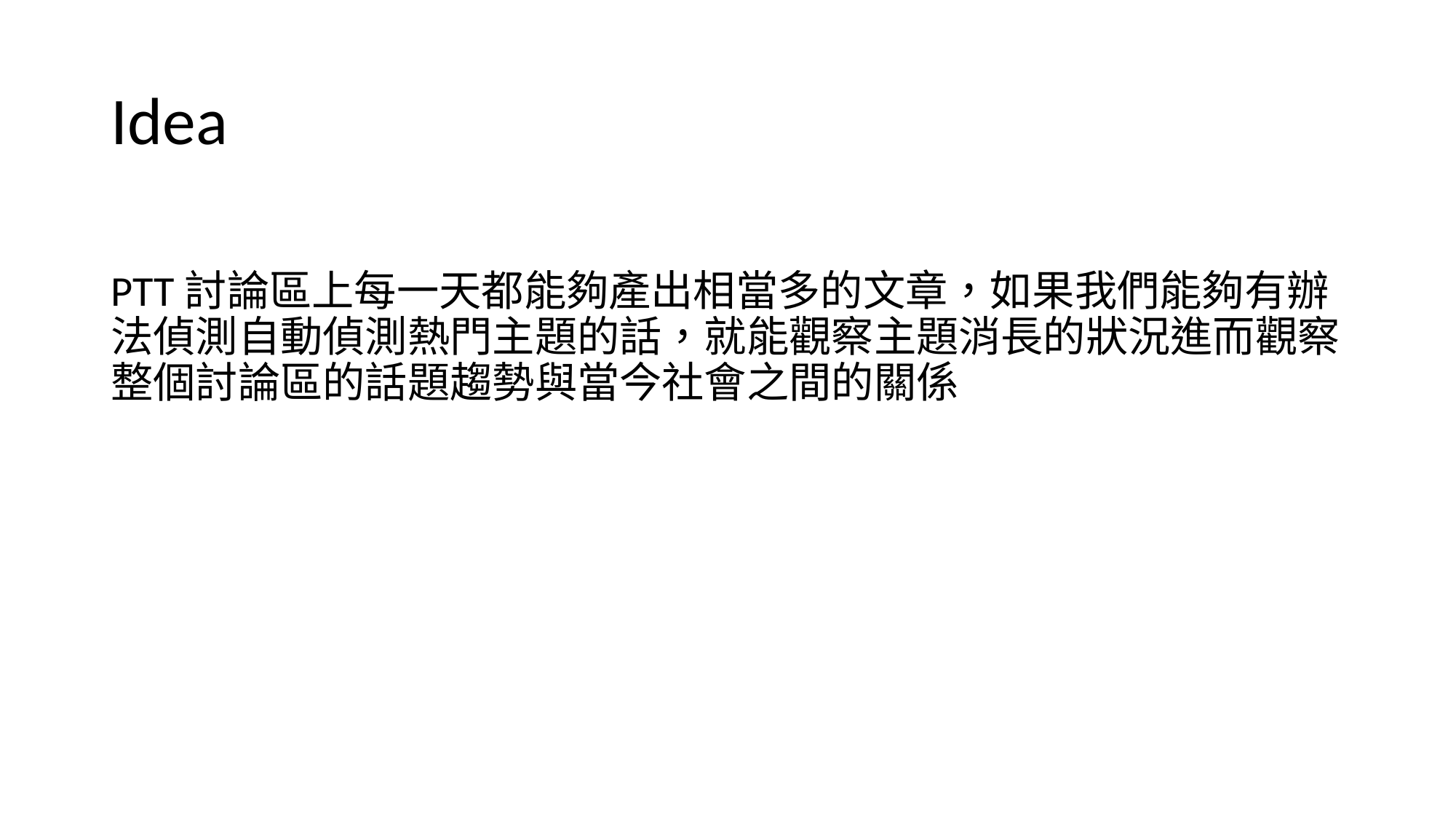

# Idea
PTT討論區上每一天都能夠產出相當多的文章，如果我們能夠有辦法偵測自動偵測熱門主題的話，就能觀察主題消長的狀況進而觀察整個討論區的話題趨勢與當今社會之間的關係